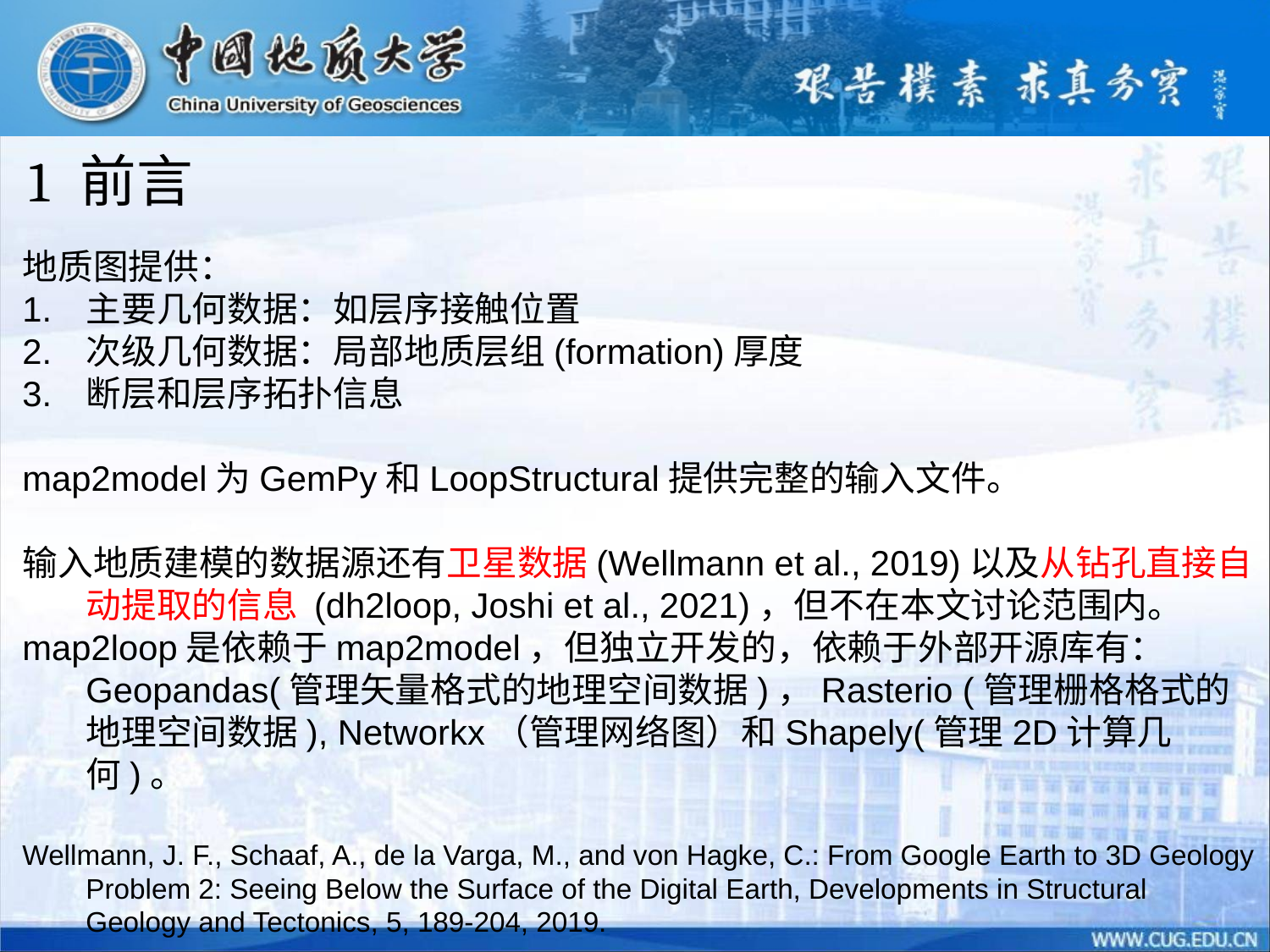

1 前言
地质图提供：
主要几何数据：如层序接触位置
次级几何数据：局部地质层组(formation)厚度
断层和层序拓扑信息

map2model为GemPy和LoopStructural提供完整的输入文件。

输入地质建模的数据源还有卫星数据(Wellmann et al., 2019)以及从钻孔直接自动提取的信息 (dh2loop, Joshi et al., 2021)，但不在本文讨论范围内。
map2loop是依赖于map2model，但独立开发的，依赖于外部开源库有：Geopandas(管理矢量格式的地理空间数据)，Rasterio (管理栅格格式的地理空间数据), Networkx（管理网络图）和Shapely(管理2D计算几何)。

Wellmann, J. F., Schaaf, A., de la Varga, M., and von Hagke, C.: From Google Earth to 3D Geology Problem 2: Seeing Below the Surface of the Digital Earth, Developments in Structural Geology and Tectonics, 5, 189-204, 2019.